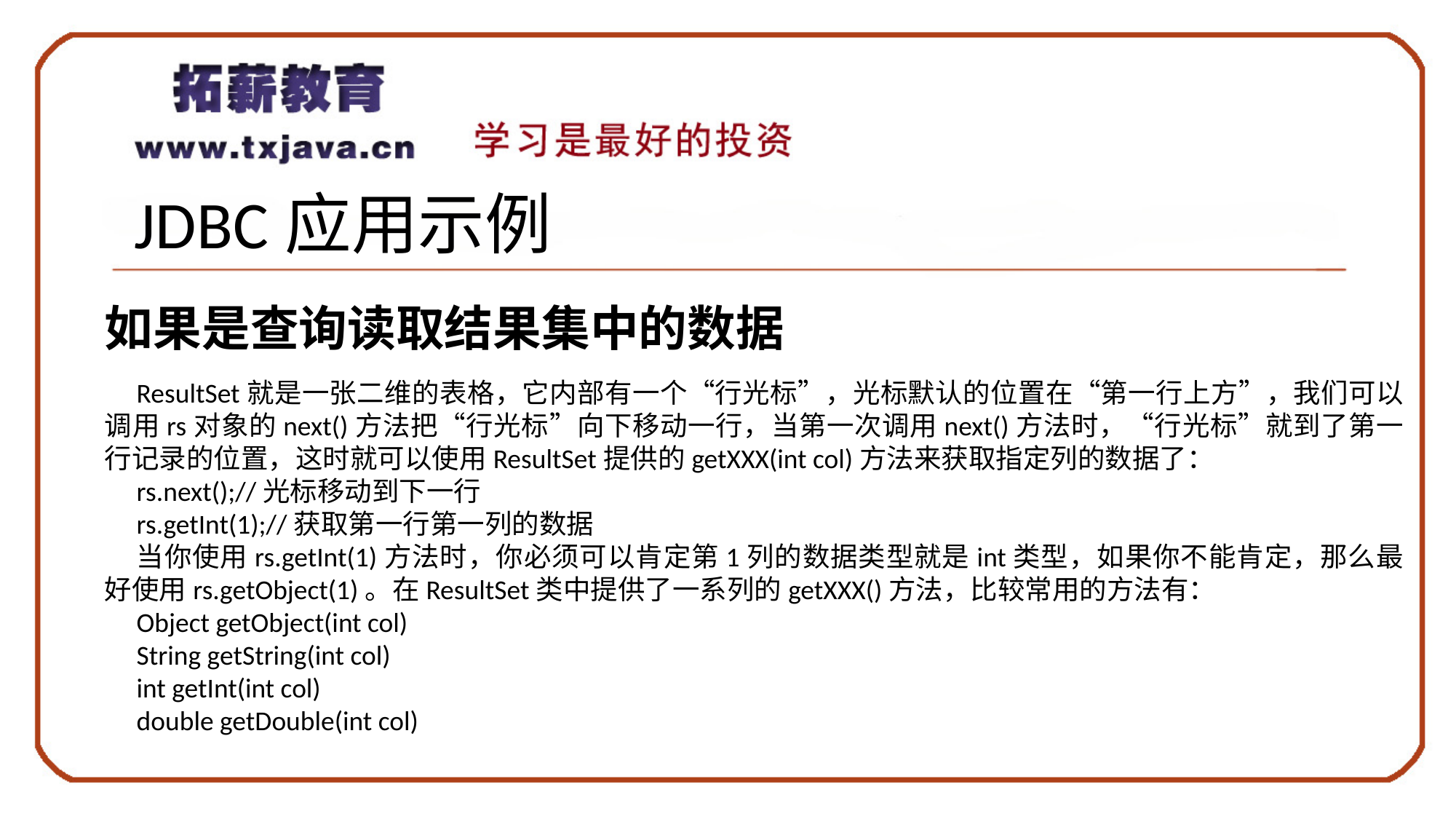

# JDBC应用示例
如果是查询读取结果集中的数据
ResultSet就是一张二维的表格，它内部有一个“行光标”，光标默认的位置在“第一行上方”，我们可以调用rs对象的next()方法把“行光标”向下移动一行，当第一次调用next()方法时，“行光标”就到了第一行记录的位置，这时就可以使用ResultSet提供的getXXX(int col)方法来获取指定列的数据了：
rs.next();//光标移动到下一行
rs.getInt(1);//获取第一行第一列的数据
当你使用rs.getInt(1)方法时，你必须可以肯定第1列的数据类型就是int类型，如果你不能肯定，那么最好使用rs.getObject(1)。在ResultSet类中提供了一系列的getXXX()方法，比较常用的方法有：
Object getObject(int col)
String getString(int col)
int getInt(int col)
double getDouble(int col)